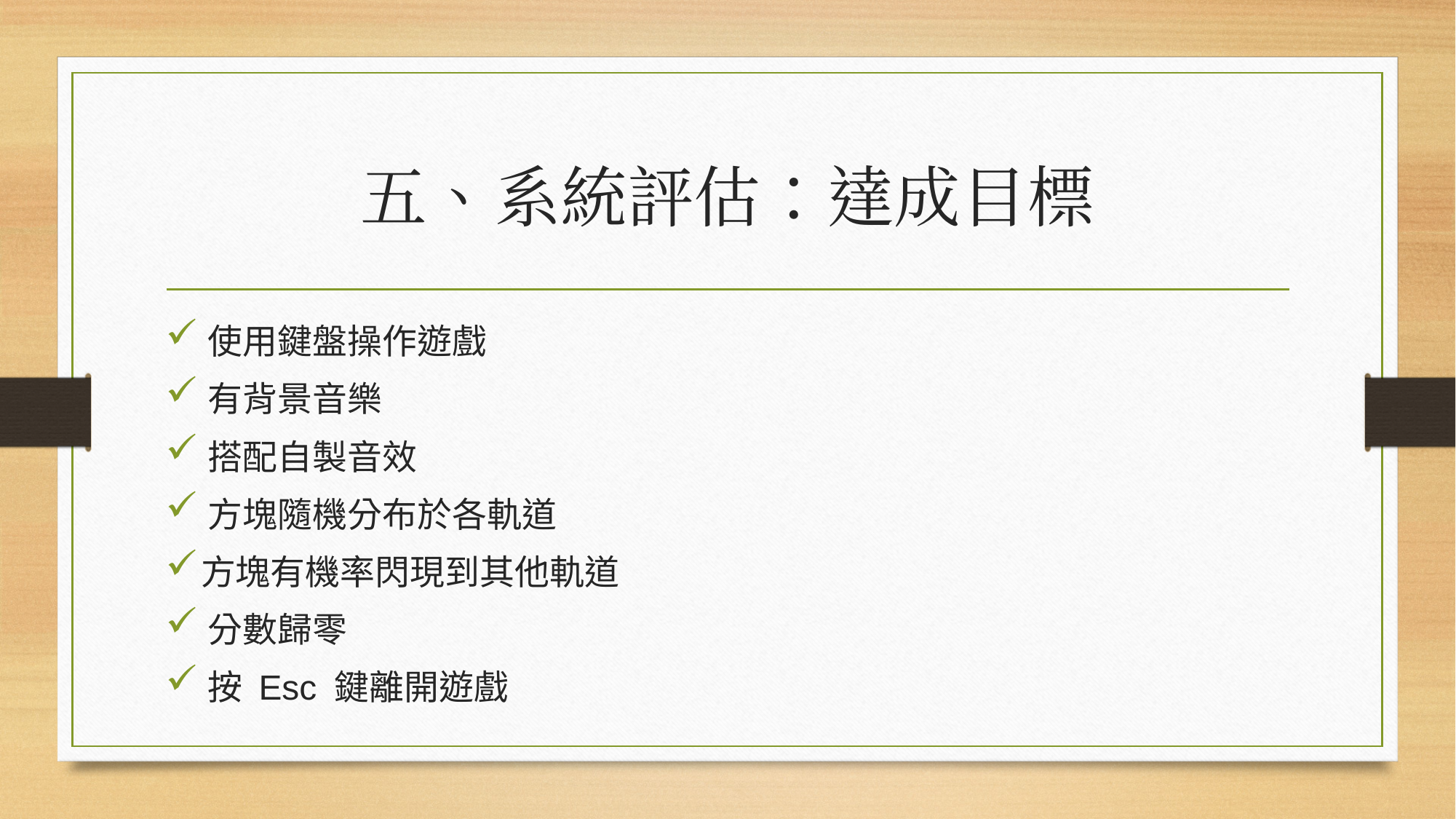

# 五、系統評估：達成目標
使用鍵盤操作遊戲
有背景音樂
搭配自製音效
方塊隨機分布於各軌道
方塊有機率閃現到其他軌道
分數歸零
按 Esc 鍵離開遊戲